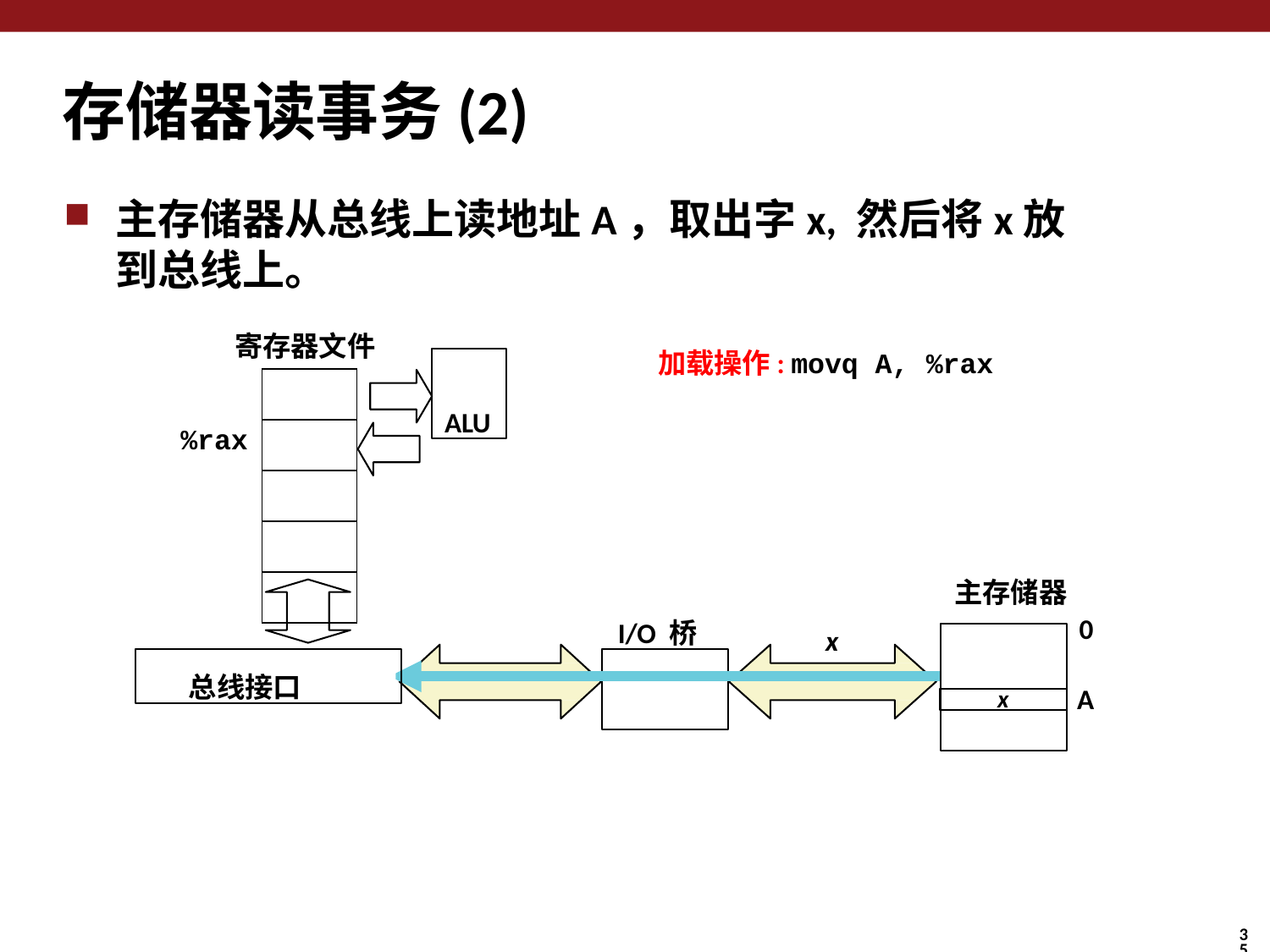

# 存储器读事务(2)
主存储器从总线上读地址A，取出字x, 然后将x放到总线上。
寄存器文件
加载操作: movq A, %rax

ALU
|  |
| --- |
|  |
|  |
|  |
|  |

%rax

主存储器

0
I/O 桥
x

总线接口

A
x

35